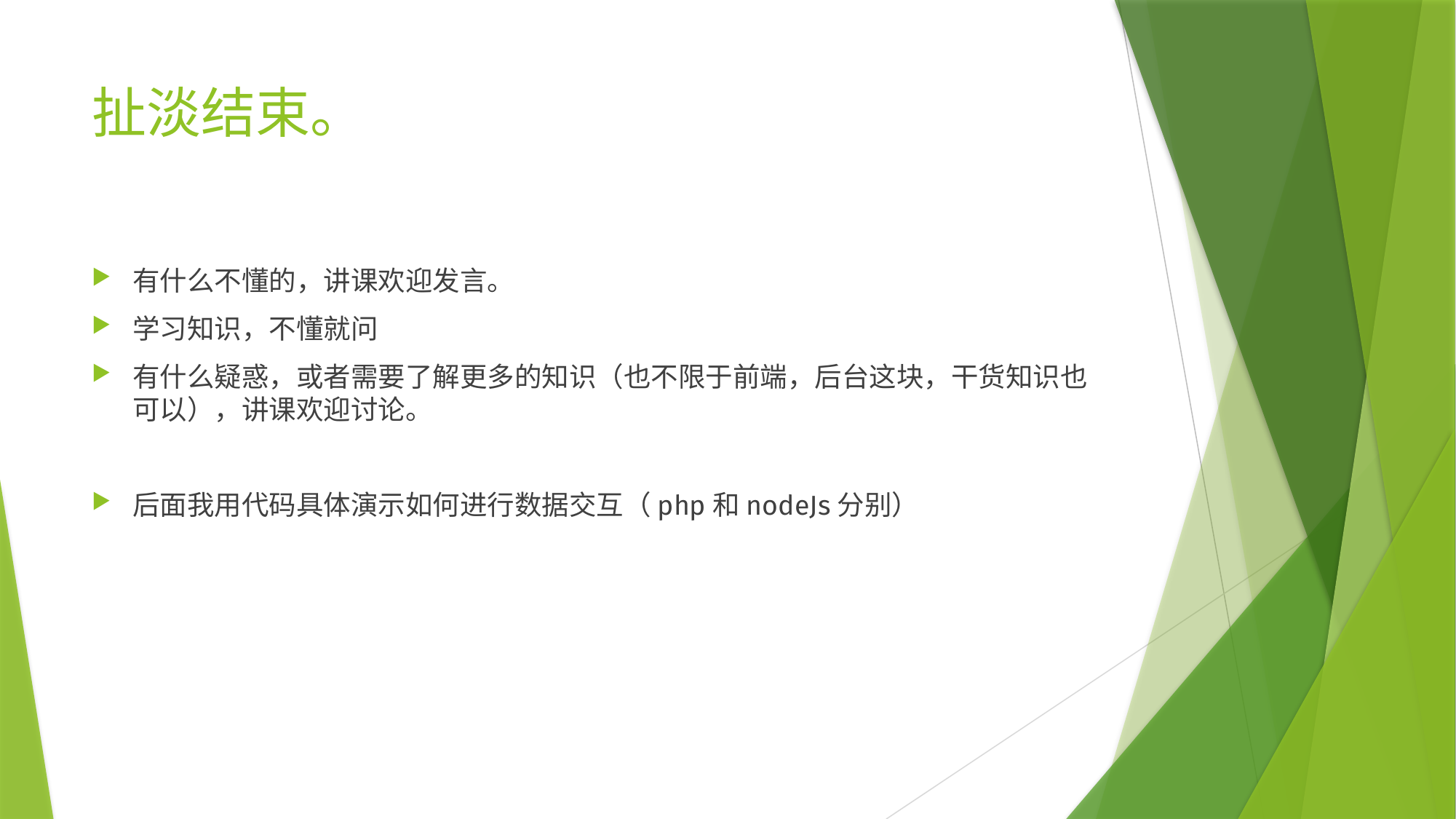

# 扯淡结束。
有什么不懂的，讲课欢迎发言。
学习知识，不懂就问
有什么疑惑，或者需要了解更多的知识（也不限于前端，后台这块，干货知识也可以），讲课欢迎讨论。

后面我用代码具体演示如何进行数据交互（php和nodeJs分别）